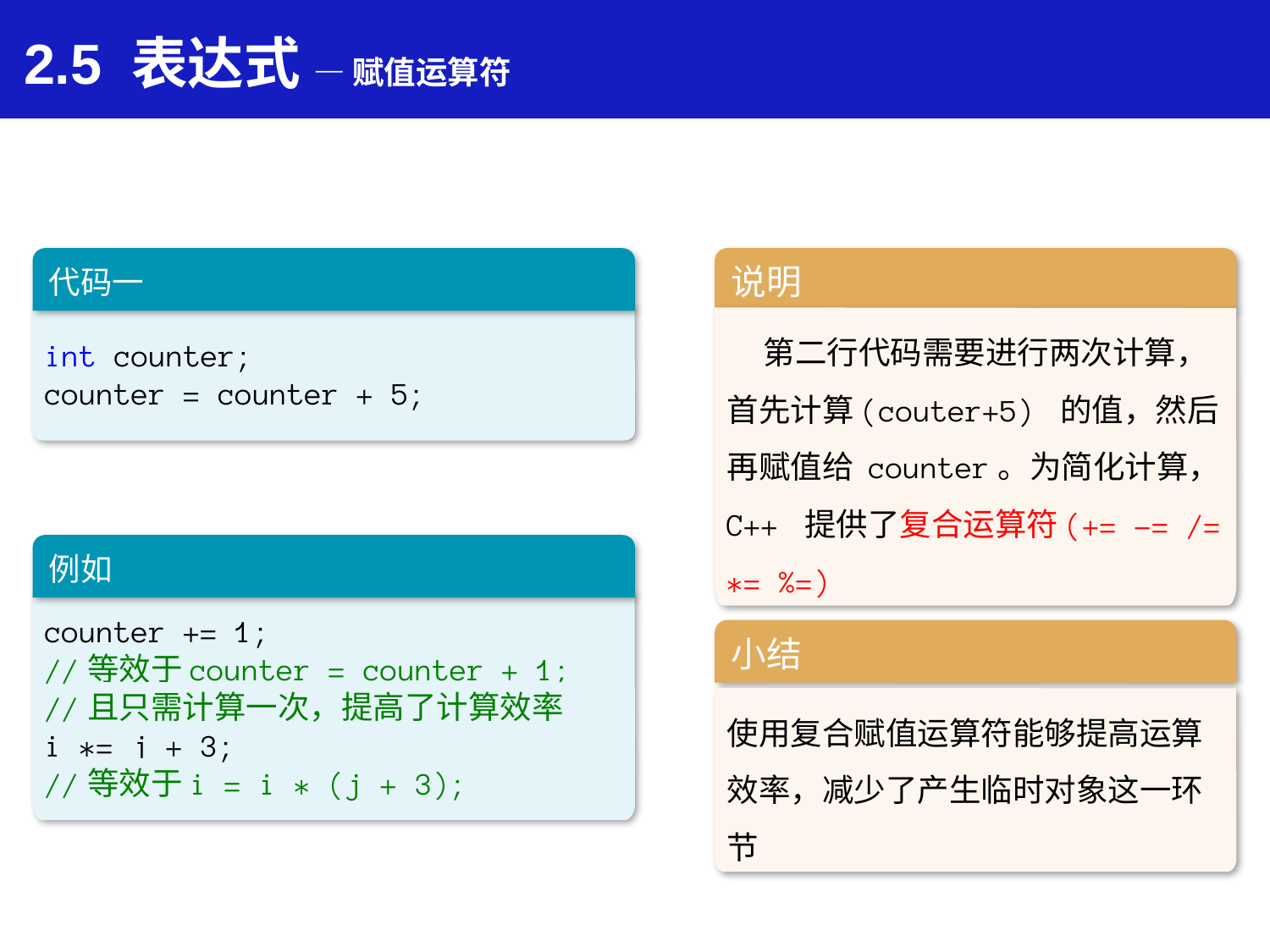

2.5 表达式 — 赋值运算符
代码一
说明
int counter;
counter = counter + 5;
    第二行代码需要进行两次计算，首先计算(couter+5) 的值，然后再赋值给 counter。为简化计算，C++ 提供了复合运算符(+= -= /= *= %=)
例如
counter += 1;
//等效于counter = counter + 1;
//且只需计算一次，提高了计算效率
i *= j + 3;
//等效于i = i * (j + 3);
小结
使用复合赋值运算符能够提高运算效率，减少了产生临时对象这一环节
38